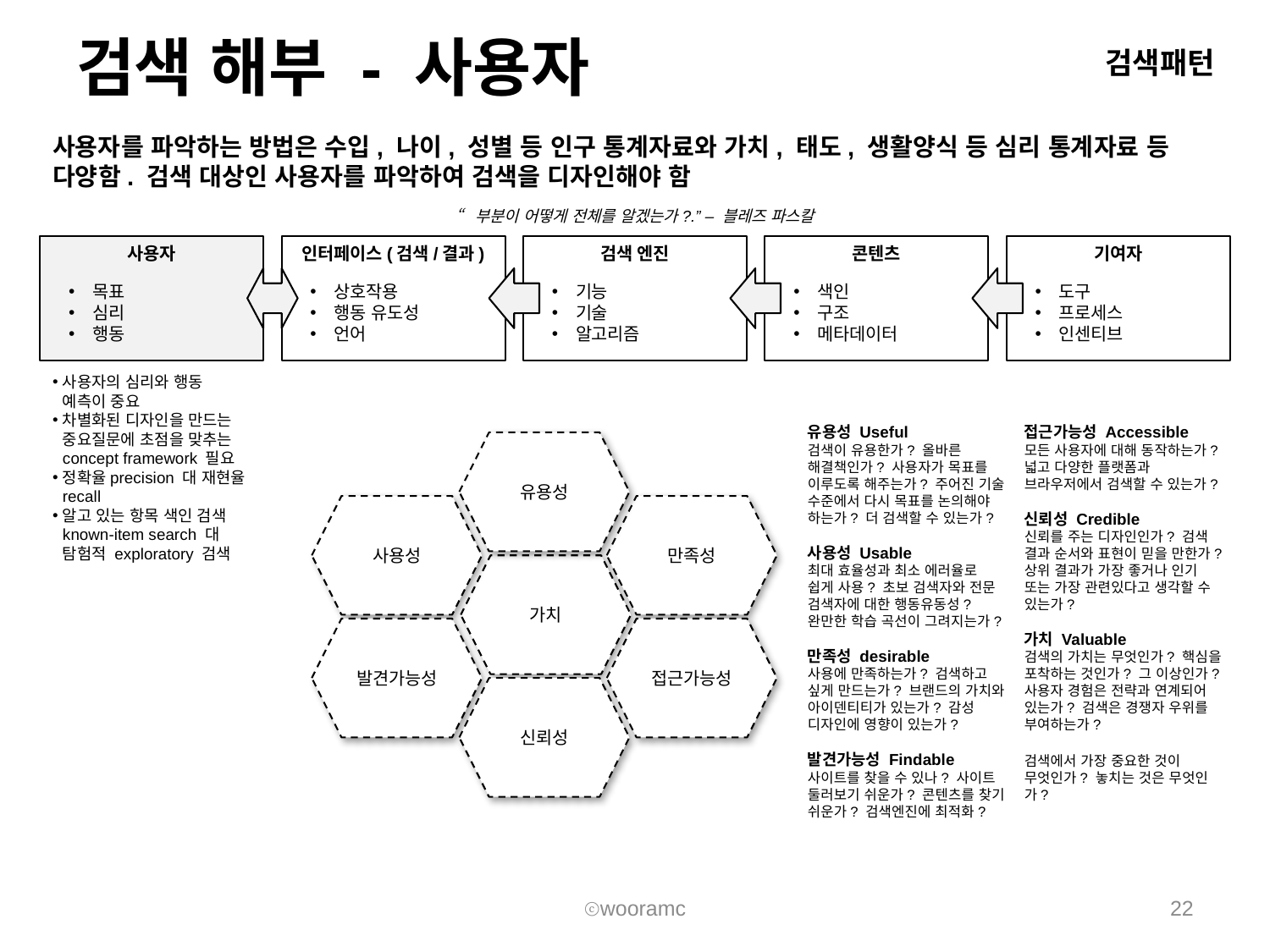

# 검색 해부 - 사용자
검색패턴
사용자를 파악하는 방법은 수입, 나이, 성별 등 인구 통계자료와 가치, 태도, 생활양식 등 심리 통계자료 등 다양함. 검색 대상인 사용자를 파악하여 검색을 디자인해야 함
“부분이 어떻게 전체를 알겠는가?.” – 블레즈 파스칼
사용자
인터페이스(검색/결과)
검색 엔진
콘텐츠
기여자

목표
심리
행동
상호작용
행동 유도성
언어
기능
기술
알고리즘
색인
구조
메타데이터
도구
프로세스
인센티브
사용자의 심리와 행동 예측이 중요
차별화된 디자인을 만드는 중요질문에 초점을 맞추는 concept framework 필요
정확율precision 대 재현율recall
알고 있는 항목 색인 검색 known-item search 대 탐험적 exploratory 검색

유용성 Useful
검색이 유용한가? 올바른 해결책인가? 사용자가 목표를 이루도록 해주는가? 주어진 기술 수준에서 다시 목표를 논의해야 하는가? 더 검색할 수 있는가?

사용성 Usable
최대 효율성과 최소 에러율로 쉽게 사용? 초보 검색자와 전문 검색자에 대한 행동유동성? 완만한 학습 곡선이 그려지는가?

만족성 desirable
사용에 만족하는가? 검색하고 싶게 만드는가? 브랜드의 가치와 아이덴티티가 있는가? 감성 디자인에 영향이 있는가?

발견가능성 Findable
사이트를 찾을 수 있나? 사이트 둘러보기 쉬운가? 콘텐츠를 찾기 쉬운가? 검색엔진에 최적화?

접근가능성 Accessible
모든 사용자에 대해 동작하는가? 넓고 다양한 플랫폼과 브라우저에서 검색할 수 있는가?

신뢰성 Credible
신뢰를 주는 디자인인가? 검색 결과 순서와 표현이 믿을 만한가? 상위 결과가 가장 좋거나 인기 또는 가장 관련있다고 생각할 수 있는가?

가치 Valuable
검색의 가치는 무엇인가? 핵심을 포착하는 것인가? 그 이상인가? 사용자 경험은 전략과 연계되어 있는가? 검색은 경쟁자 우위를 부여하는가?

검색에서 가장 중요한 것이 무엇인가? 놓치는 것은 무엇인가?

유용성
사용성
만족성
가치
발견가능성
접근가능성
신뢰성
ⓒwooramc
22